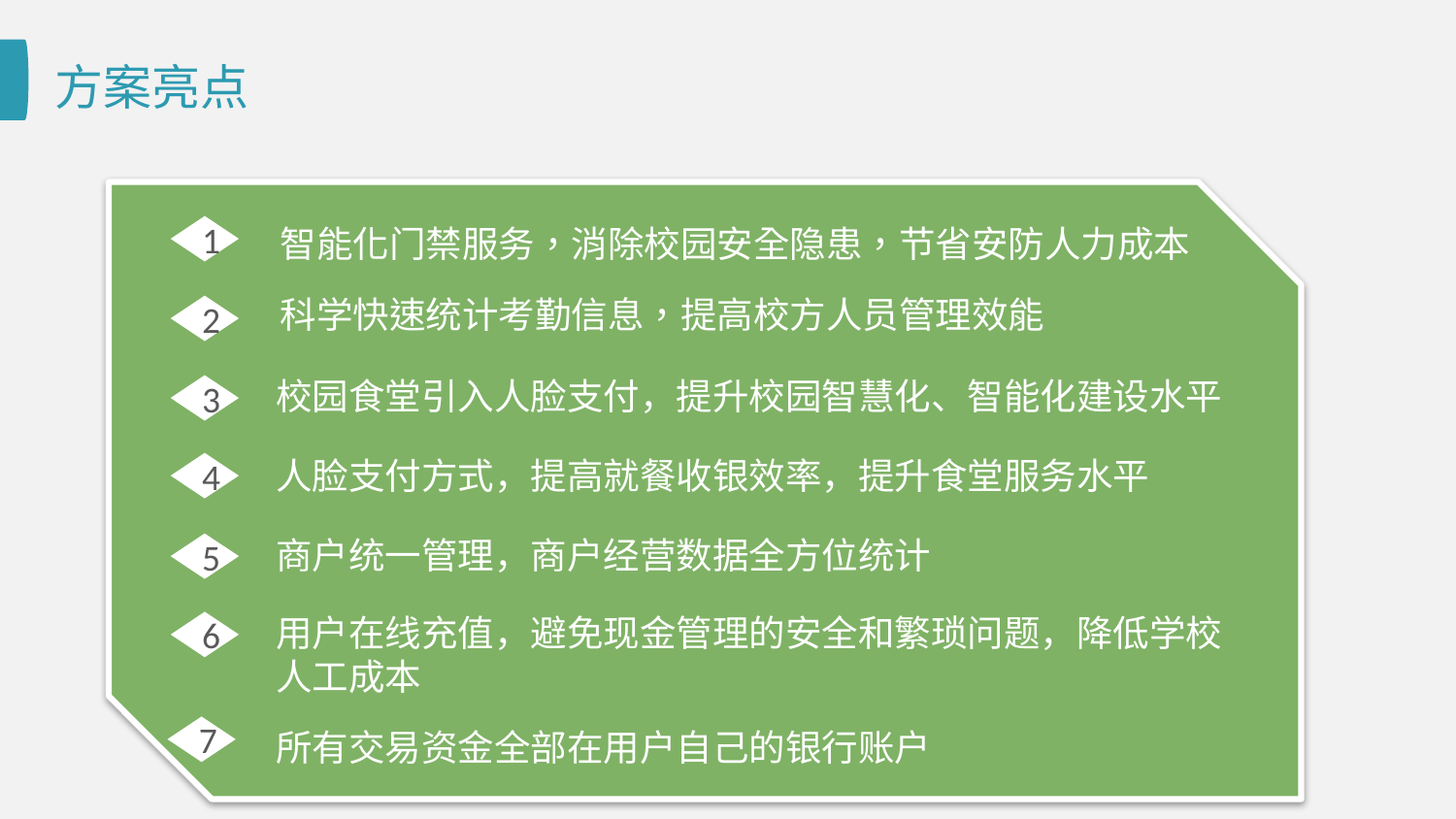

# 方案亮点

智能化门禁服务，消除校园安全隐患，节省安防人力成本
1
科学快速统计考勤信息，提高校方人员管理效能
2
校园食堂引入人脸支付，提升校园智慧化、智能化建设水平
3
人脸支付方式，提高就餐收银效率，提升食堂服务水平
4
商户统一管理，商户经营数据全方位统计
5
用户在线充值，避免现金管理的安全和繁琐问题，降低学校人工成本
6
7
所有交易资金全部在用户自己的银行账户